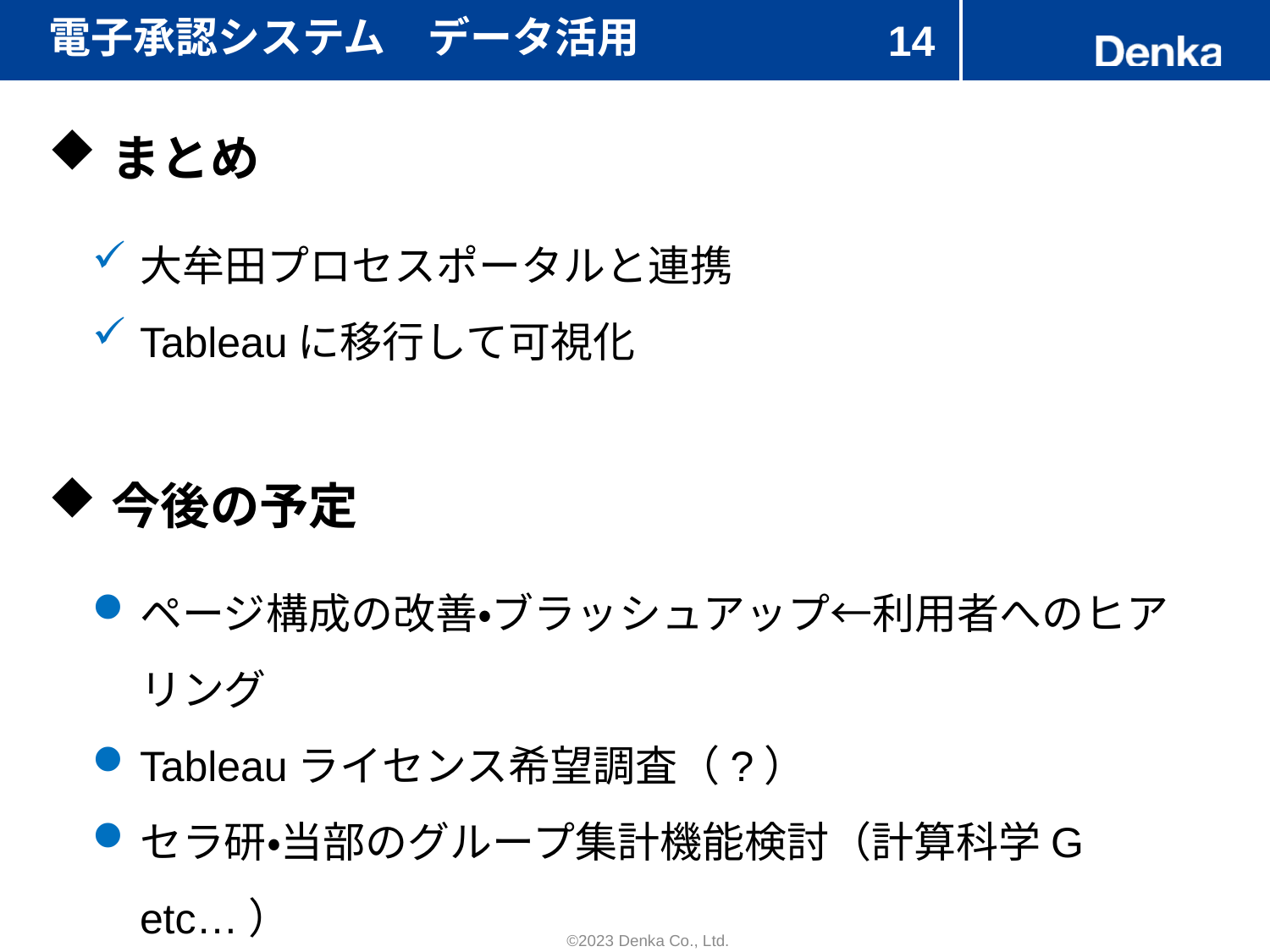

# 電子承認システム　データ活用
14
まとめ
大牟田プロセスポータルと連携
Tableauに移行して可視化
今後の予定
ページ構成の改善・ブラッシュアップ←利用者へのヒアリング
Tableauライセンス希望調査（?）
セラ研・当部のグループ集計機能検討（計算科学G etc…）
特許データの集計・可視化